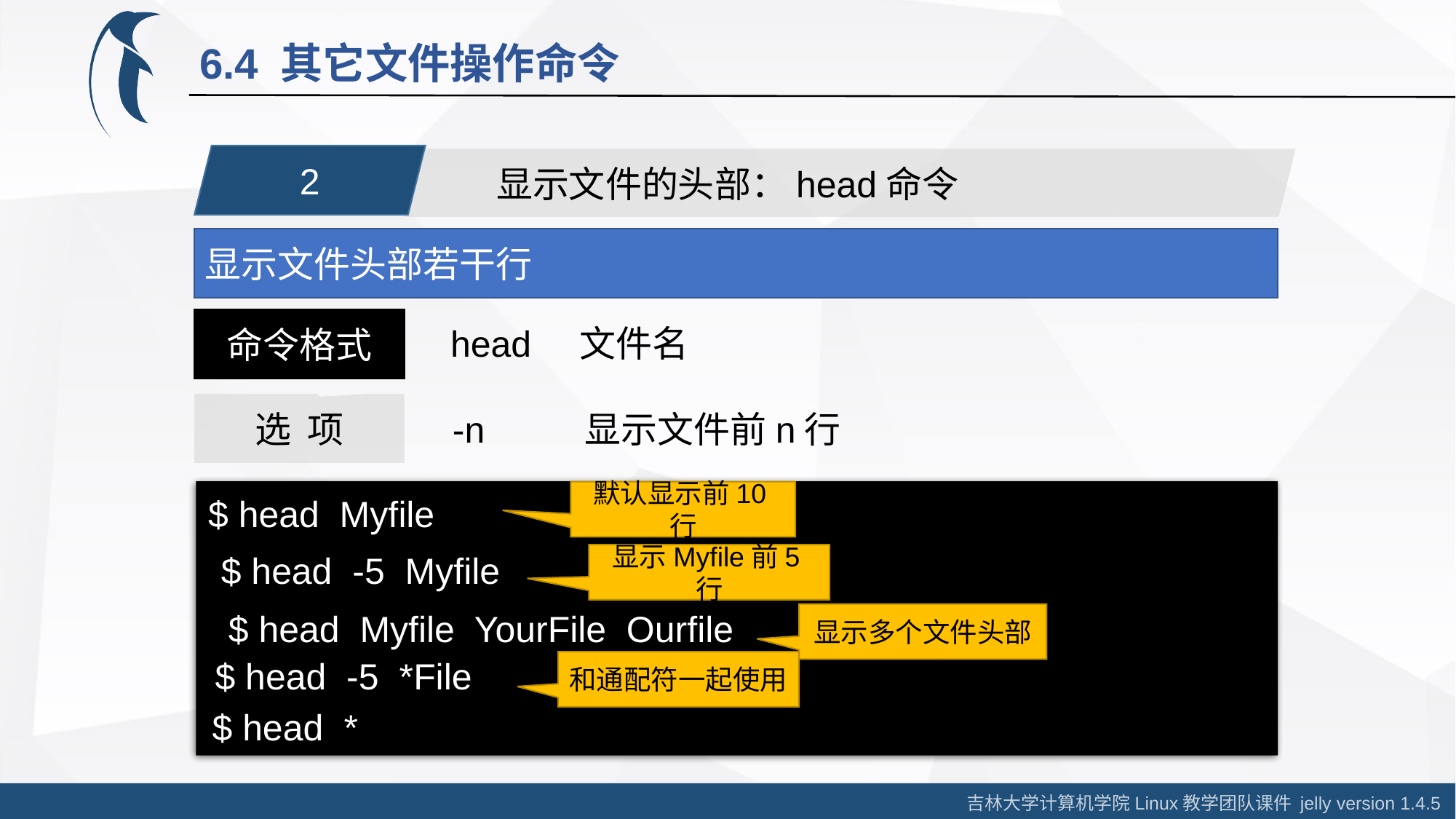

6.4 其它文件操作命令
2
显示文件的头部：head命令
显示文件头部若干行
命令格式
head
文件名
选  项
-n
显示文件前n行

默认显示前10行
$ head  Myfile
$ head  -5  Myfile
显示Myfile前5行
$ head  Myfile  YourFile  Ourfile
显示多个文件头部
$ head  -5  *File
和通配符一起使用
$ head  *